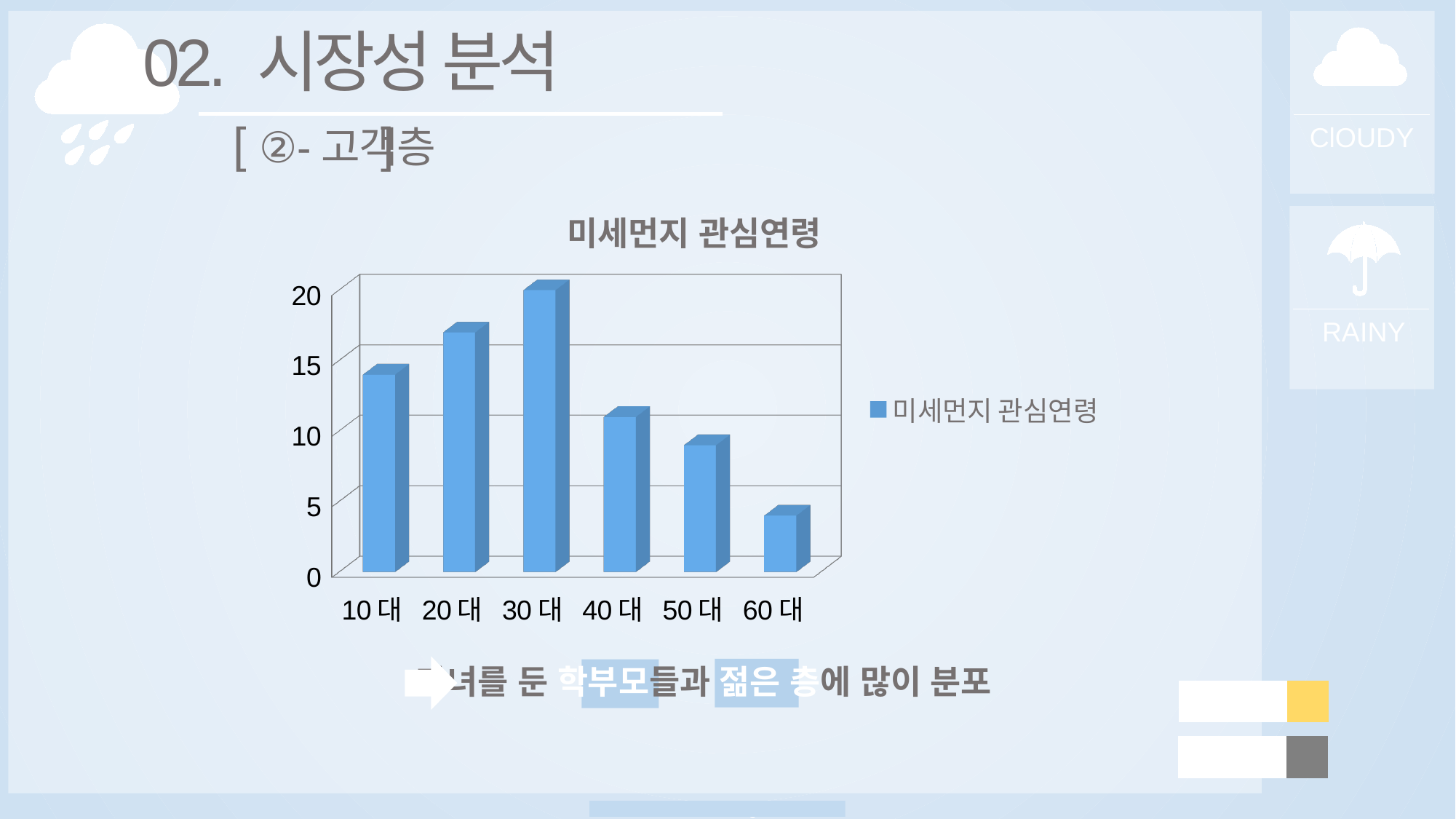

02. 시장성 분석

②-고객층
[          ]
ClOUDY

[unsupported chart]

RAINY

자녀를 둔 학부모들과 젊은 층에 많이 분포